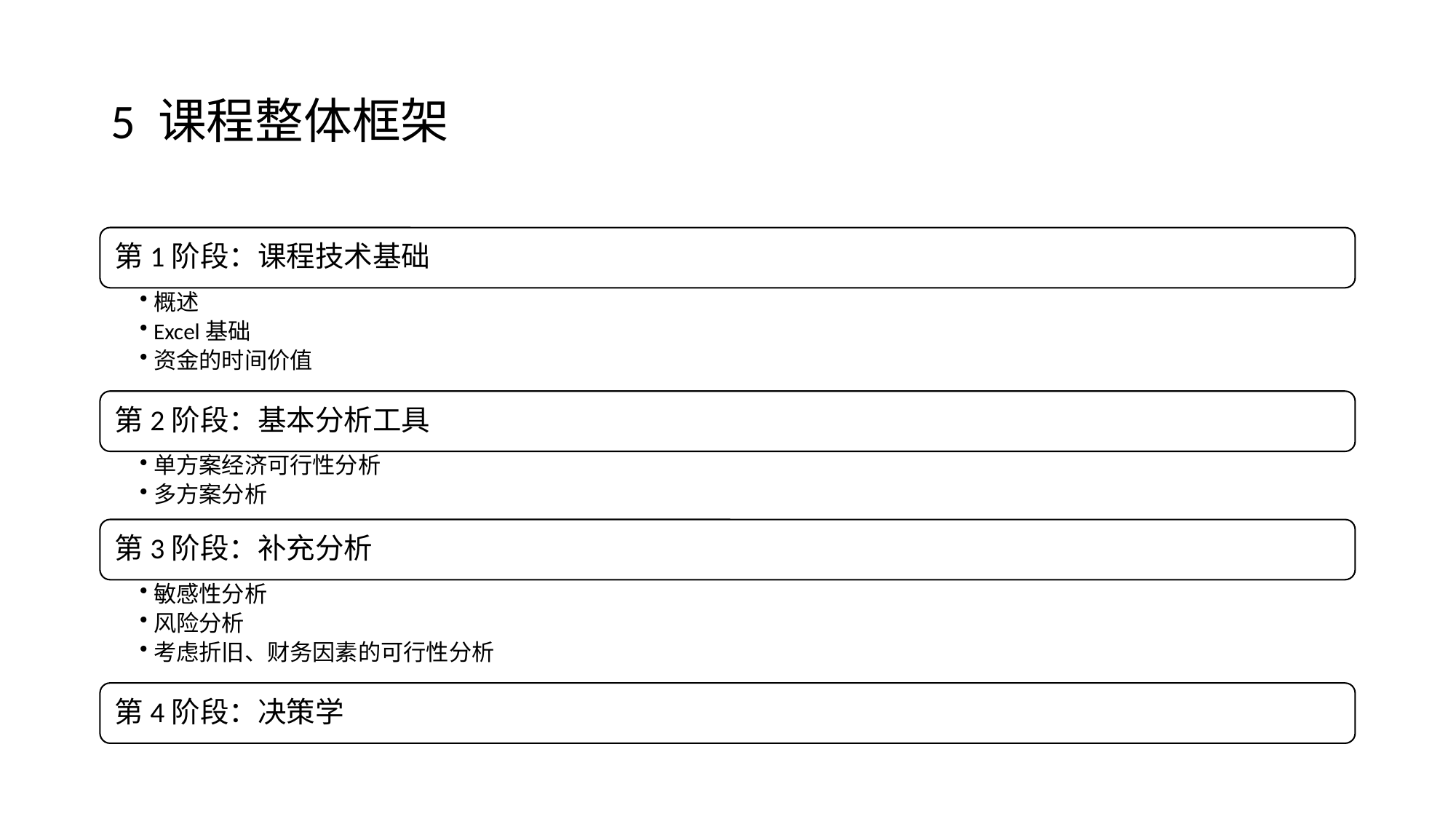

# 5 课程整体框架
第1阶段：课程技术基础
概述
Excel基础
资金的时间价值
第2阶段：基本分析工具
单方案经济可行性分析
多方案分析
第3阶段：补充分析
敏感性分析
风险分析
考虑折旧、财务因素的可行性分析
第4阶段：决策学